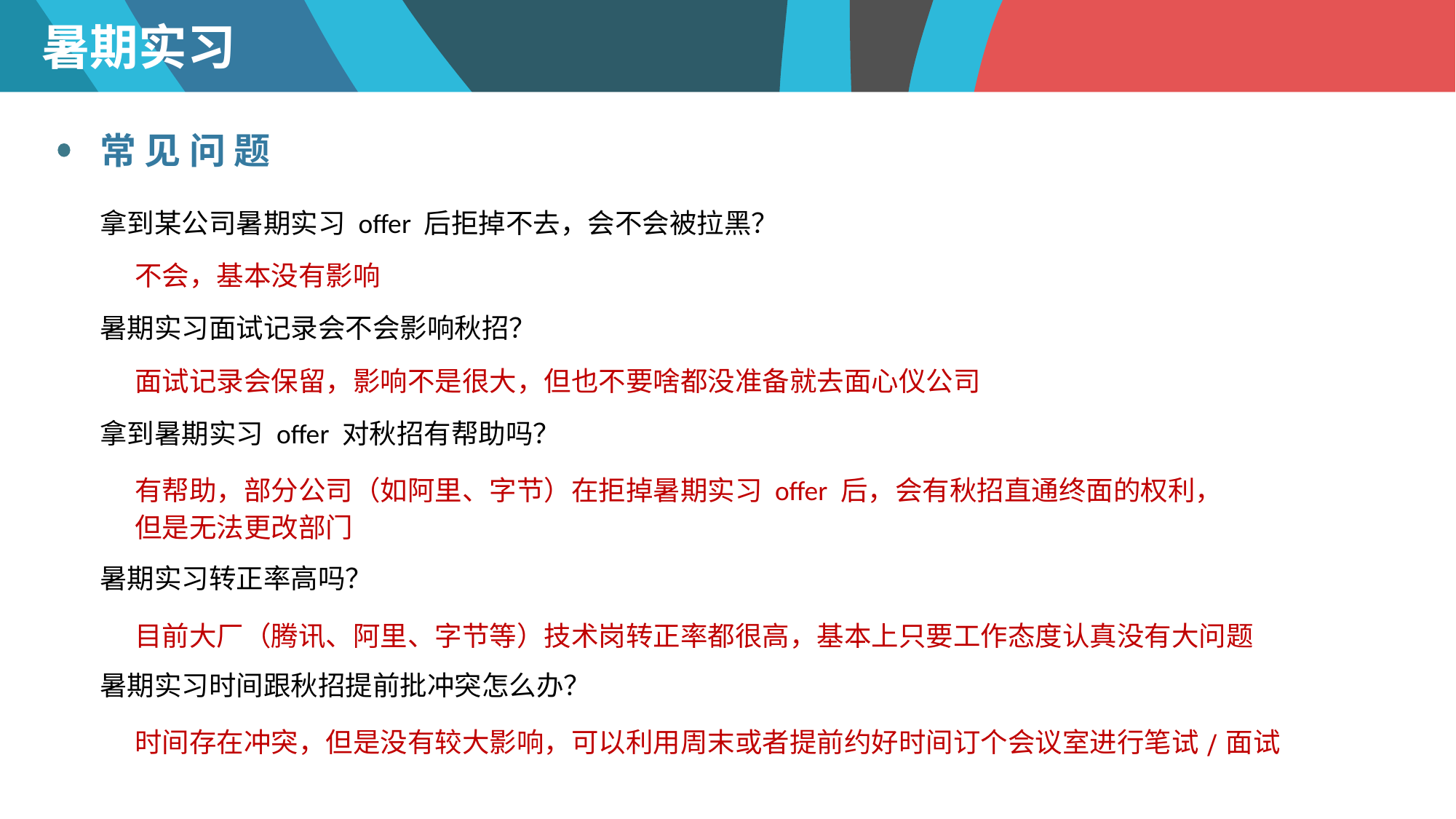

暑期实习
常 见 问 题

拿到某公司暑期实习 offer 后拒掉不去，会不会被拉黑？
不会，基本没有影响
暑期实习面试记录会不会影响秋招？
面试记录会保留，影响不是很大，但也不要啥都没准备就去面心仪公司
拿到暑期实习 offer 对秋招有帮助吗？
有帮助，部分公司（如阿里、字节）在拒掉暑期实习 offer 后，会有秋招直通终面的权利，但是无法更改部门
暑期实习转正率高吗？
目前大厂（腾讯、阿里、字节等）技术岗转正率都很高，基本上只要工作态度认真没有大问题
暑期实习时间跟秋招提前批冲突怎么办？
时间存在冲突，但是没有较大影响，可以利用周末或者提前约好时间订个会议室进行笔试/面试